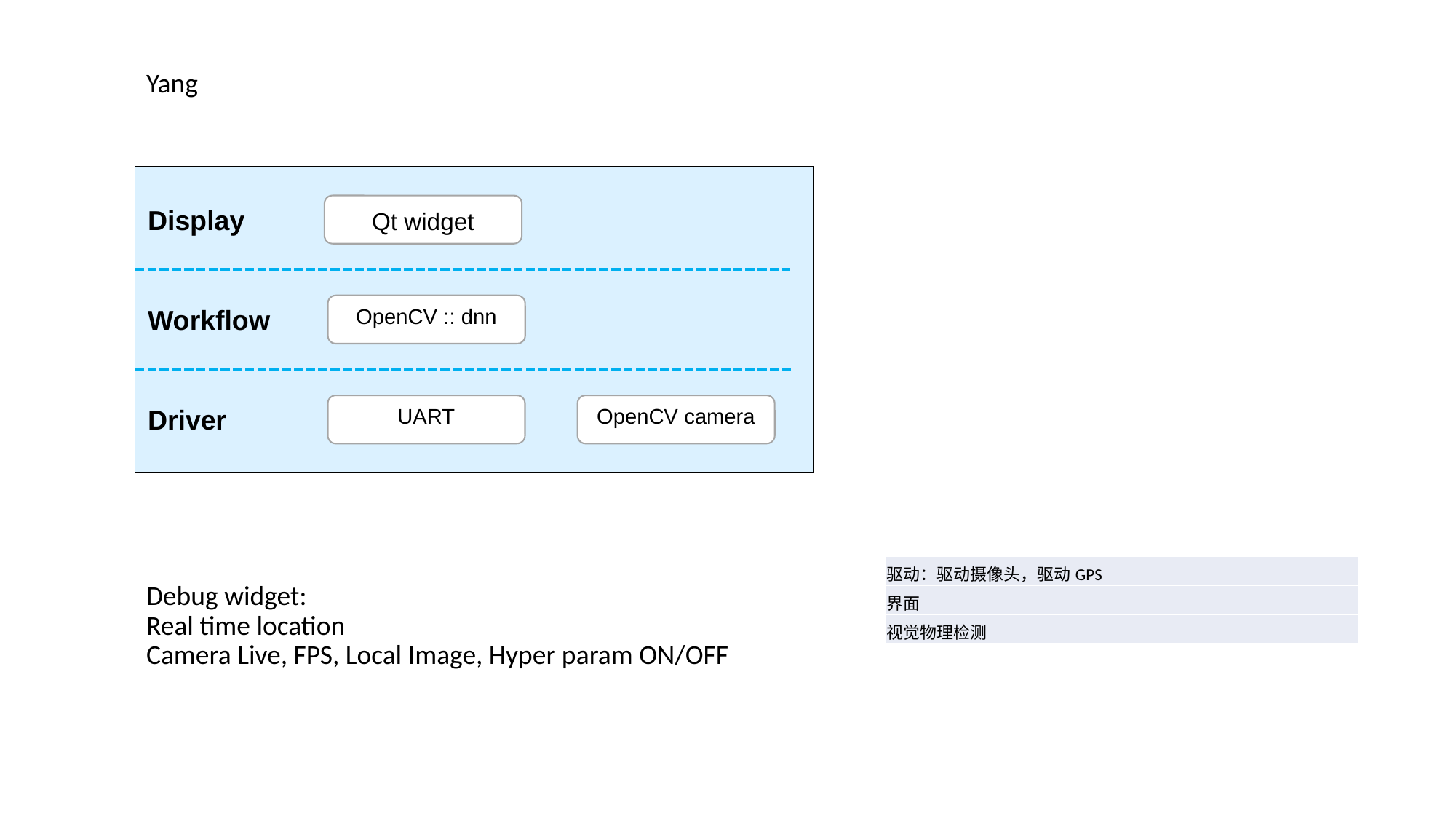

Yang

Qt widget
Display
OpenCV :: dnn
Workflow
UART
OpenCV camera
Driver
| 驱动：驱动摄像头，驱动GPS |
| --- |
| 界面 |
| 视觉物理检测 |
# Debug widget:
Real time location
Camera Live, FPS, Local Image, Hyper param ON/OFF